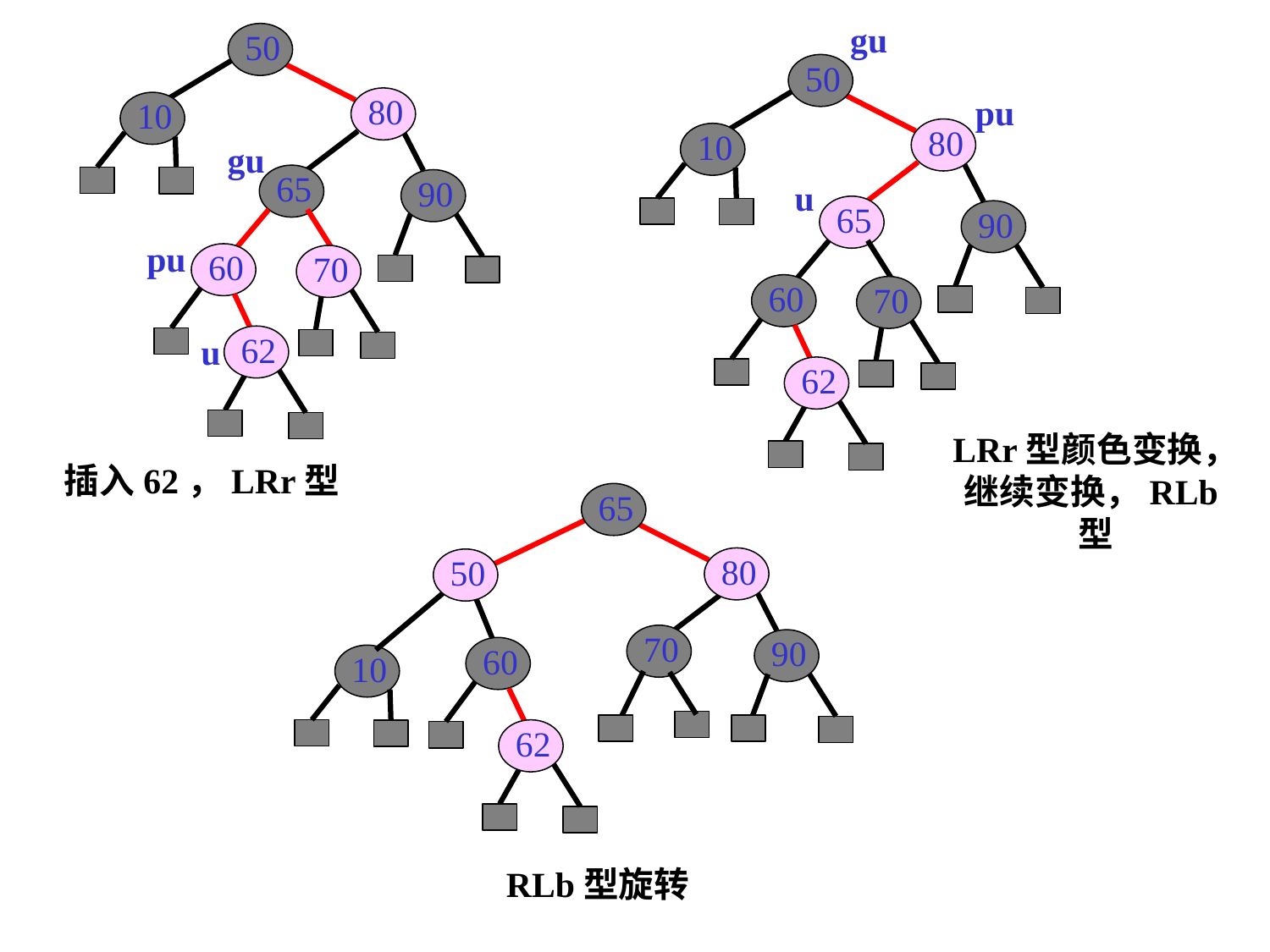

gu
50

pu
80

10

u
65

90

60

70

62

LRr型颜色变换，
继续变换，RLb型

50

80

10

gu
65

90

pu
60

70

62

u

插入62，LRr型
65

80

50

70

90

60

62

10

RLb型旋转